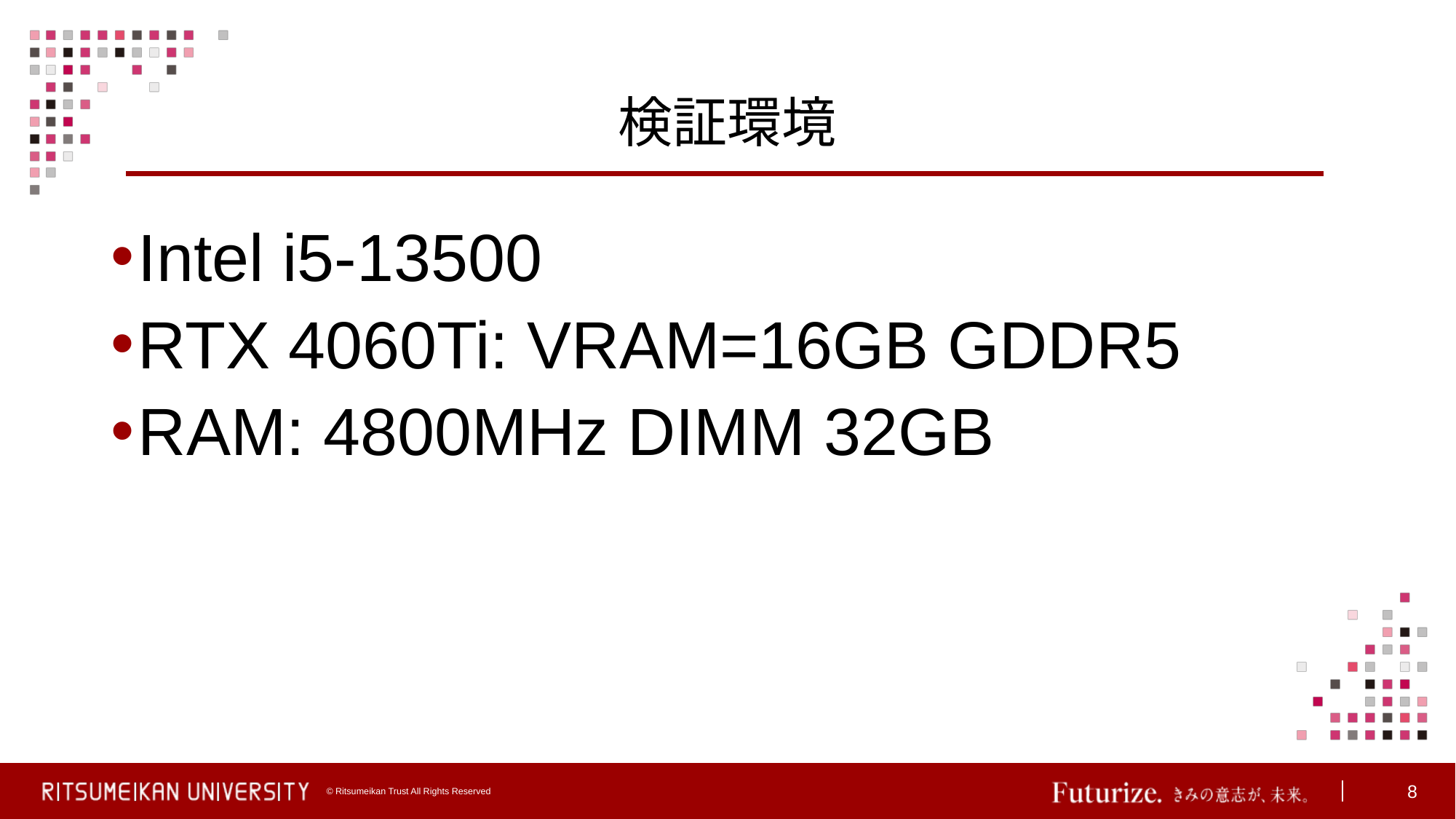

# 検証環境
Intel i5-13500
RTX 4060Ti: VRAM=16GB GDDR5
RAM: 4800MHz DIMM 32GB